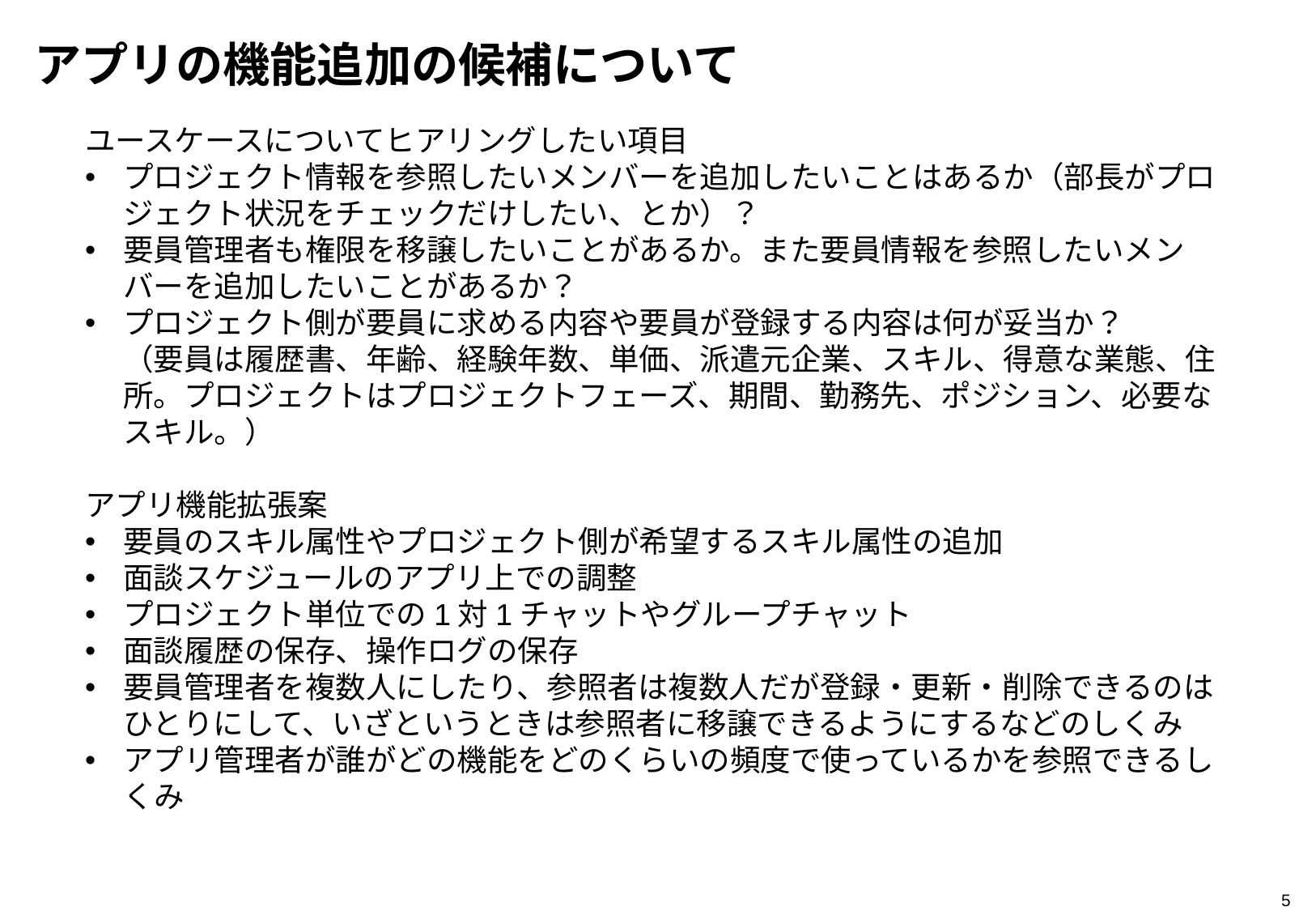

# アプリの機能追加の候補について
ユースケースについてヒアリングしたい項目
プロジェクト情報を参照したいメンバーを追加したいことはあるか（部長がプロジェクト状況をチェックだけしたい、とか）？
要員管理者も権限を移譲したいことがあるか。また要員情報を参照したいメンバーを追加したいことがあるか？
プロジェクト側が要員に求める内容や要員が登録する内容は何が妥当か？
（要員は履歴書、年齢、経験年数、単価、派遣元企業、スキル、得意な業態、住所。プロジェクトはプロジェクトフェーズ、期間、勤務先、ポジション、必要なスキル。）

アプリ機能拡張案
要員のスキル属性やプロジェクト側が希望するスキル属性の追加
面談スケジュールのアプリ上での調整
プロジェクト単位での1対1チャットやグループチャット
面談履歴の保存、操作ログの保存
要員管理者を複数人にしたり、参照者は複数人だが登録・更新・削除できるのは
ひとりにして、いざというときは参照者に移譲できるようにするなどのしくみ
アプリ管理者が誰がどの機能をどのくらいの頻度で使っているかを参照できるしくみ